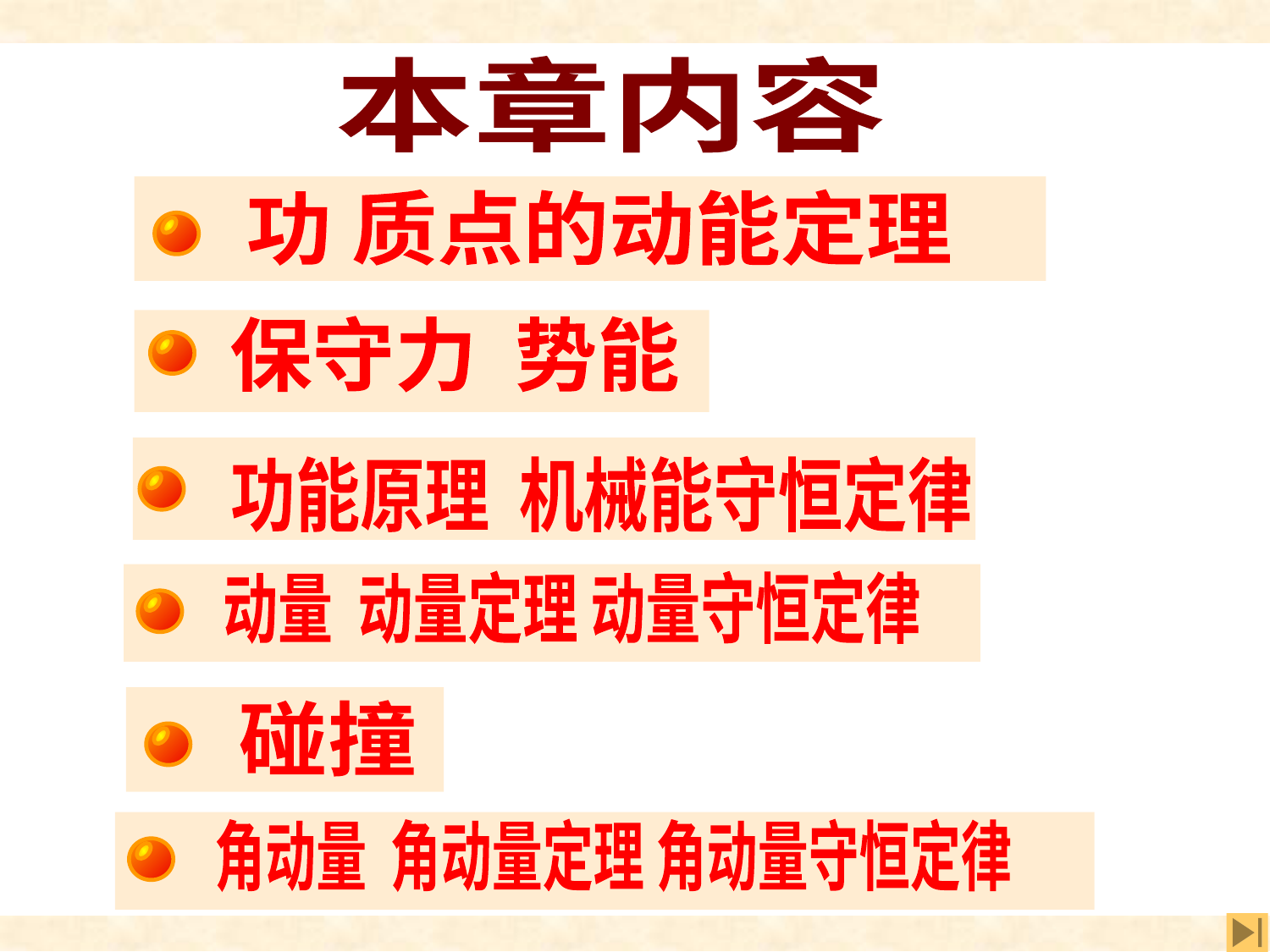

本章内容
本章内容

功 质点的动能定理

保守力  势能

功能原理  机械能守恒定律

动量  动量定理 动量守恒定律

碰撞

角动量  角动量定理 角动量守恒定律